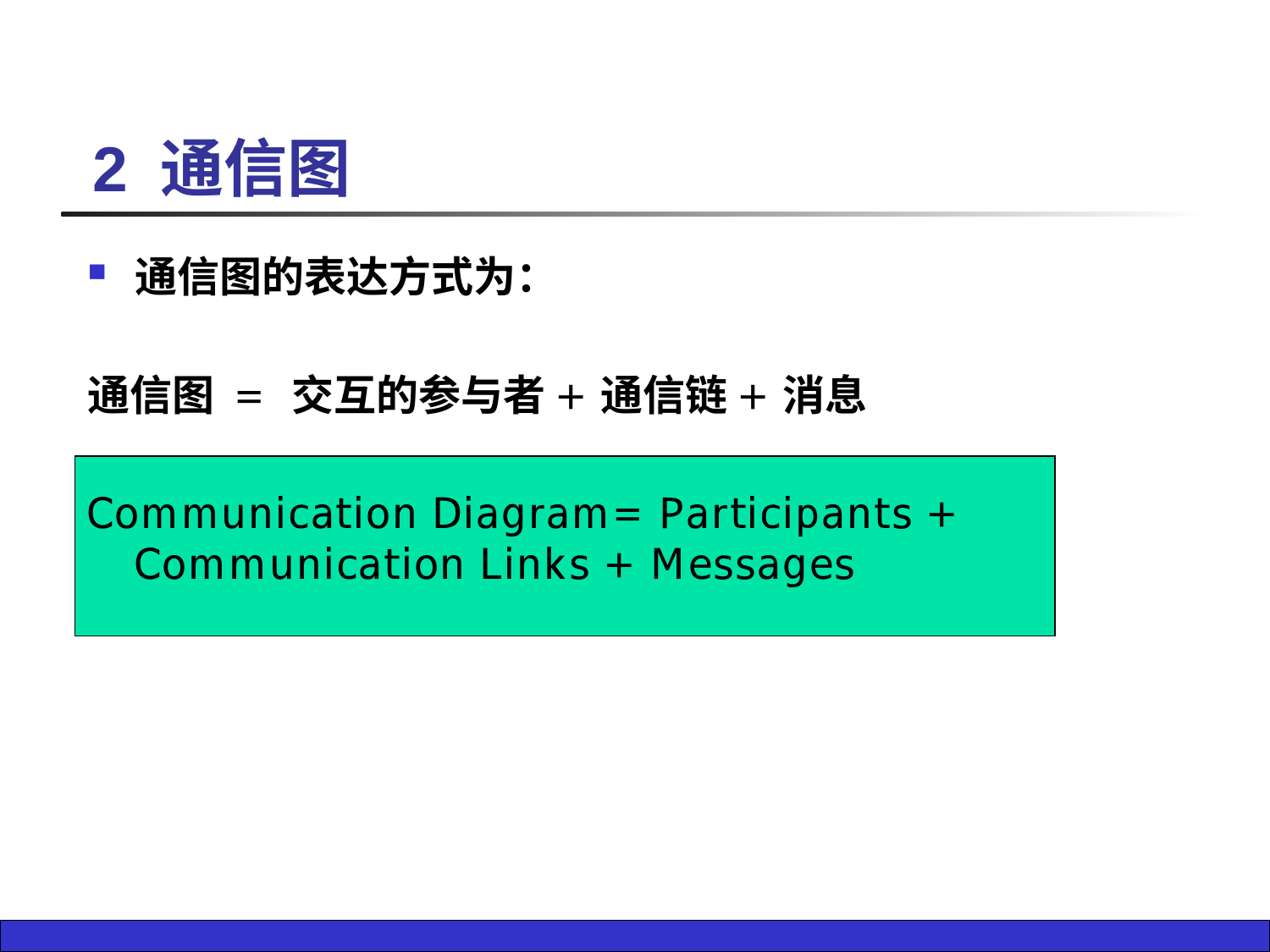

2 通信图
通信图的表达方式为：

通信图 = 交互的参与者+通信链+消息

Communication Diagram= Participants + Communication Links + Messages